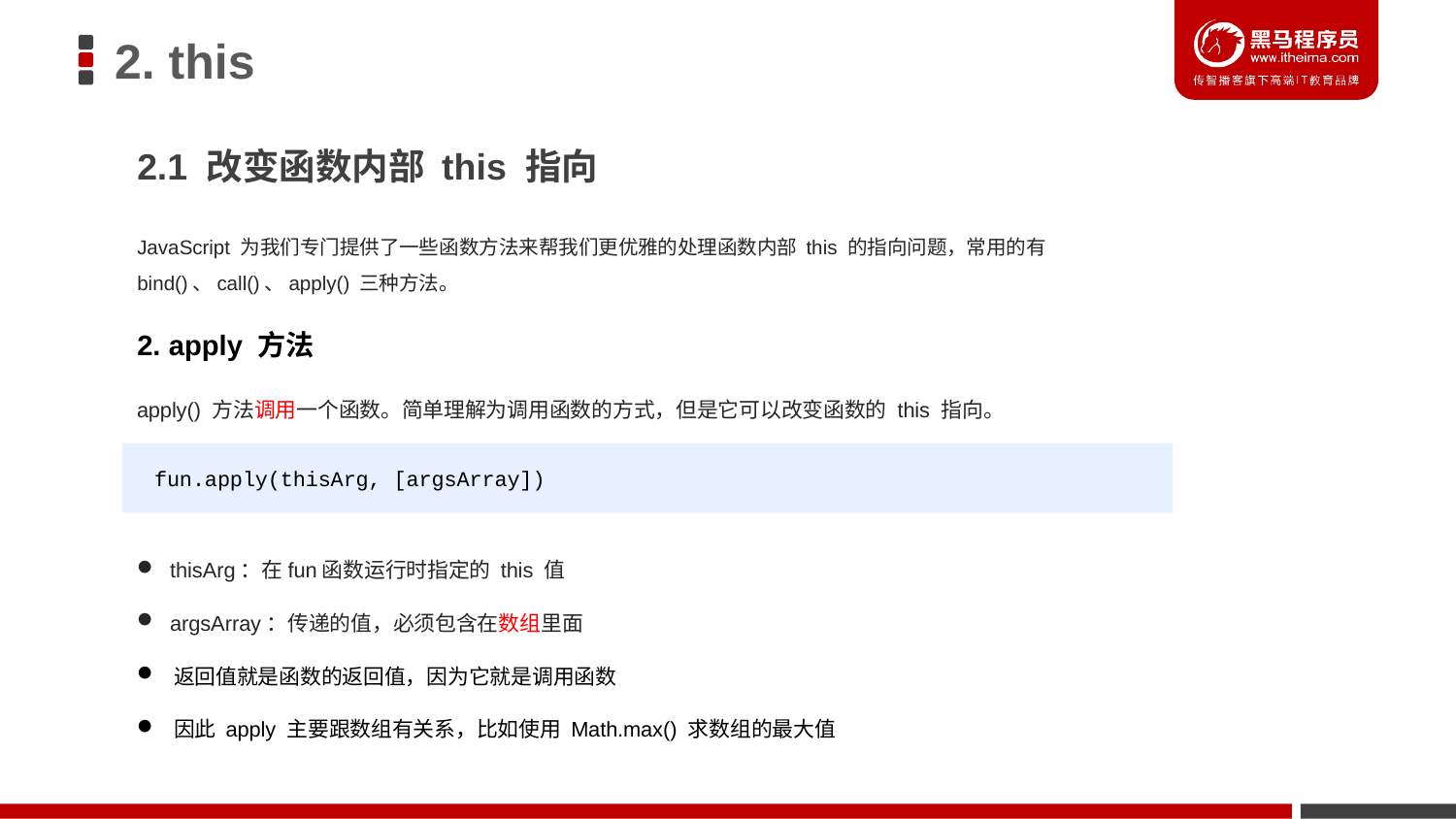

# 2. this
2.1 改变函数内部 this 指向
JavaScript 为我们专门提供了一些函数方法来帮我们更优雅的处理函数内部 this 的指向问题，常用的有 bind()、call()、apply() 三种方法。
2. apply 方法
apply() 方法调用一个函数。简单理解为调用函数的方式，但是它可以改变函数的 this 指向。
fun.apply(thisArg, [argsArray])
 thisArg：在fun函数运行时指定的 this 值
 argsArray：传递的值，必须包含在数组里面
 返回值就是函数的返回值，因为它就是调用函数
 因此 apply 主要跟数组有关系，比如使用 Math.max() 求数组的最大值